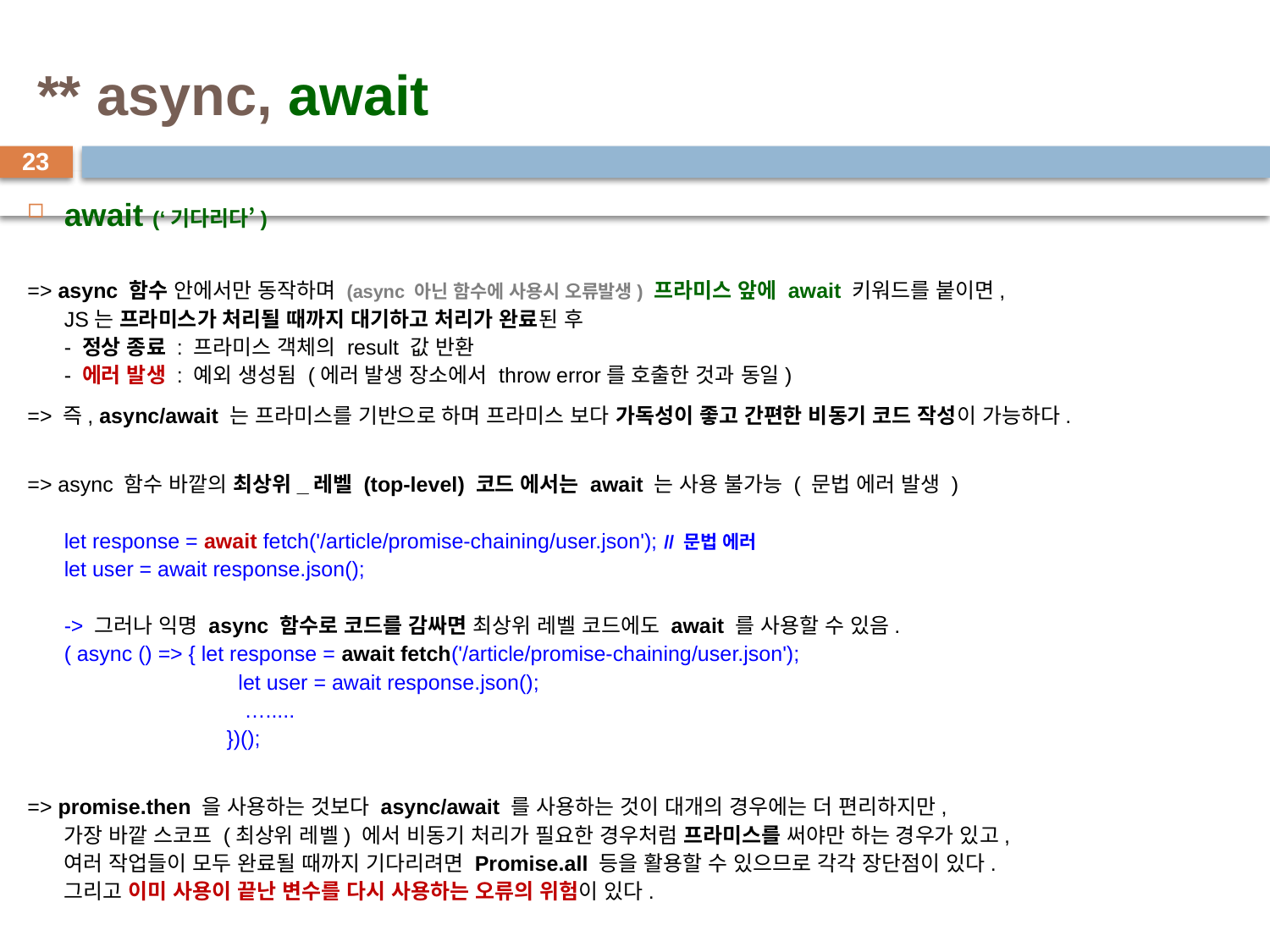

# ** async, await
23
await (‘기다리다’)
=> async 함수 안에서만 동작하며 (async 아닌 함수에 사용시 오류발생) 프라미스 앞에 await 키워드를 붙이면,
JS는 프라미스가 처리될 때까지 대기하고 처리가 완료된 후
- 정상 종료 : 프라미스 객체의 result 값 반환
- 에러 발생 : 예외 생성됨 (에러 발생 장소에서 throw error를 호출한 것과 동일)
=> 즉, async/await 는 프라미스를 기반으로 하며 프라미스 보다 가독성이 좋고 간편한 비동기 코드 작성이 가능하다.
=> async 함수 바깥의 최상위_레벨 (top-level) 코드 에서는 await 는 사용 불가능 ( 문법 에러 발생 )
let response = await fetch('/article/promise-chaining/user.json'); // 문법 에러
let user = await response.json();
-> 그러나 익명 async 함수로 코드를 감싸면 최상위 레벨 코드에도 await 를 사용할 수 있음.
( async () => { let response = await fetch('/article/promise-chaining/user.json');
	        let user = await response.json();
	         ….....
	      })();
=> promise.then 을 사용하는 것보다 async/await 를 사용하는 것이 대개의 경우에는 더 편리하지만,
가장 바깥 스코프 (최상위 레벨) 에서 비동기 처리가 필요한 경우처럼 프라미스를 써야만 하는 경우가 있고,
여러 작업들이 모두 완료될 때까지 기다리려면 Promise.all 등을 활용할 수 있으므로 각각 장단점이 있다.
그리고 이미 사용이 끝난 변수를 다시 사용하는 오류의 위험이 있다.